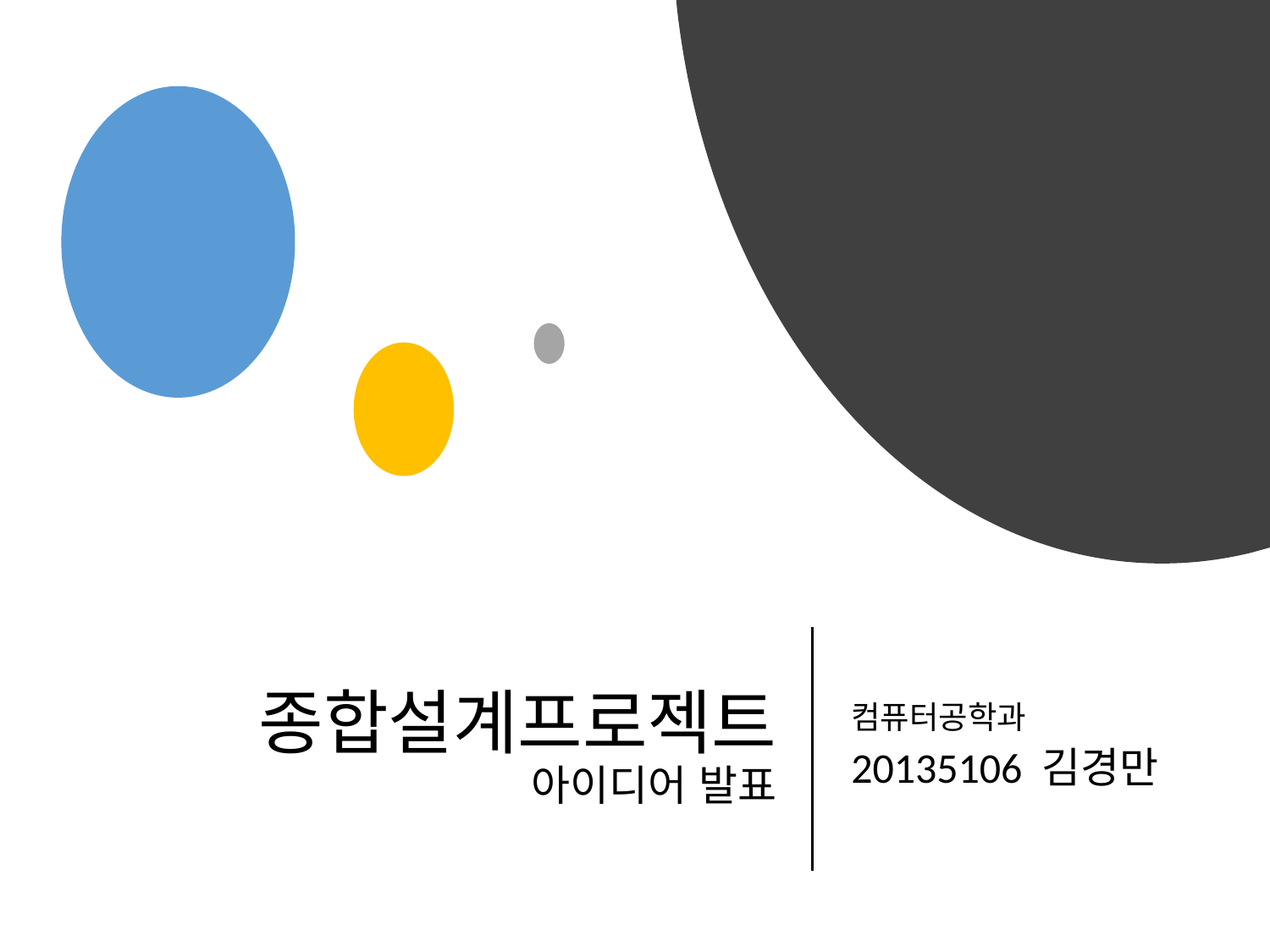

# 종합설계프로젝트 아이디어 발표
컴퓨터공학과
20135106 김경만